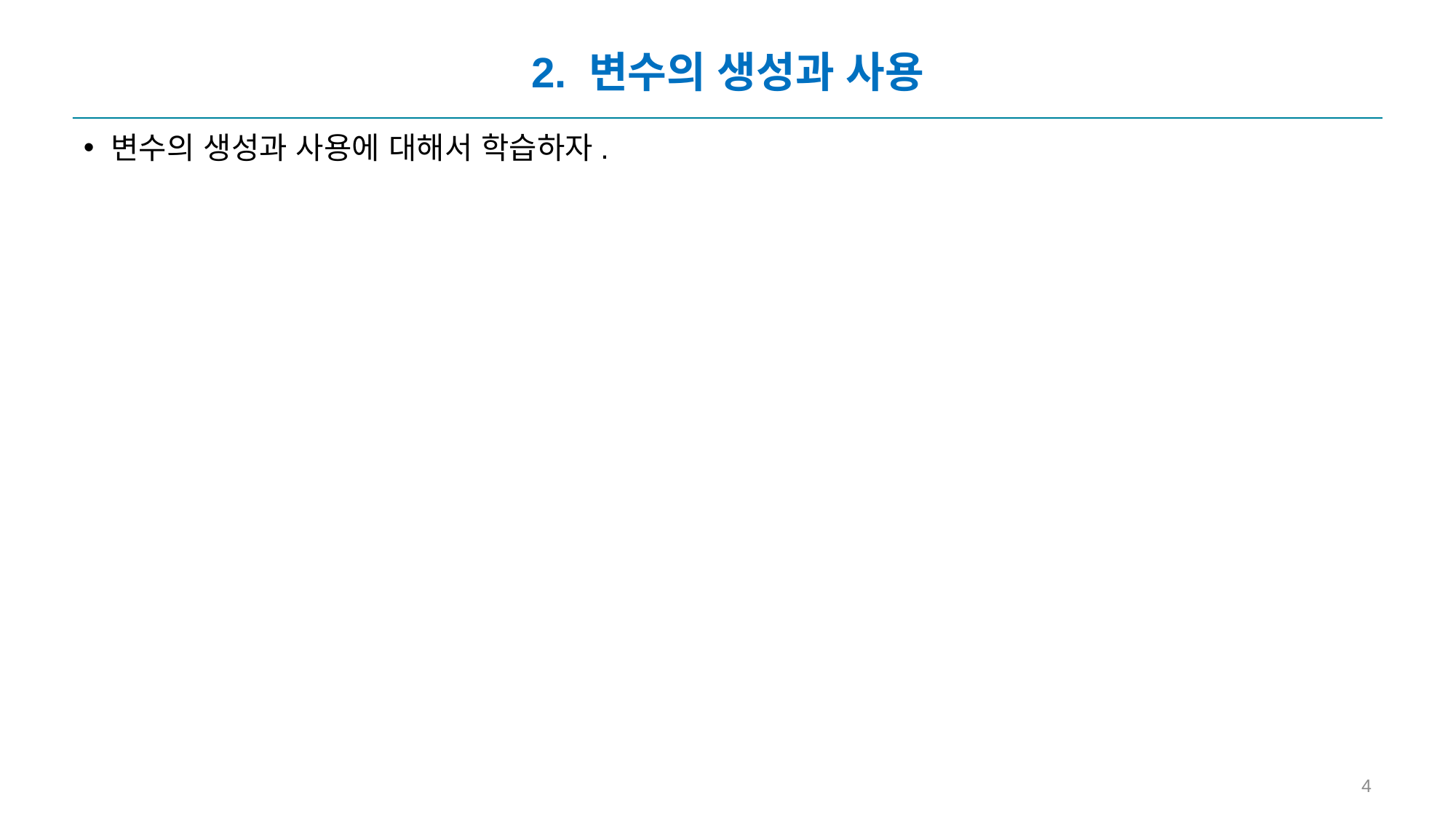

# 2. 변수의 생성과 사용
변수의 생성과 사용에 대해서 학습하자.

4